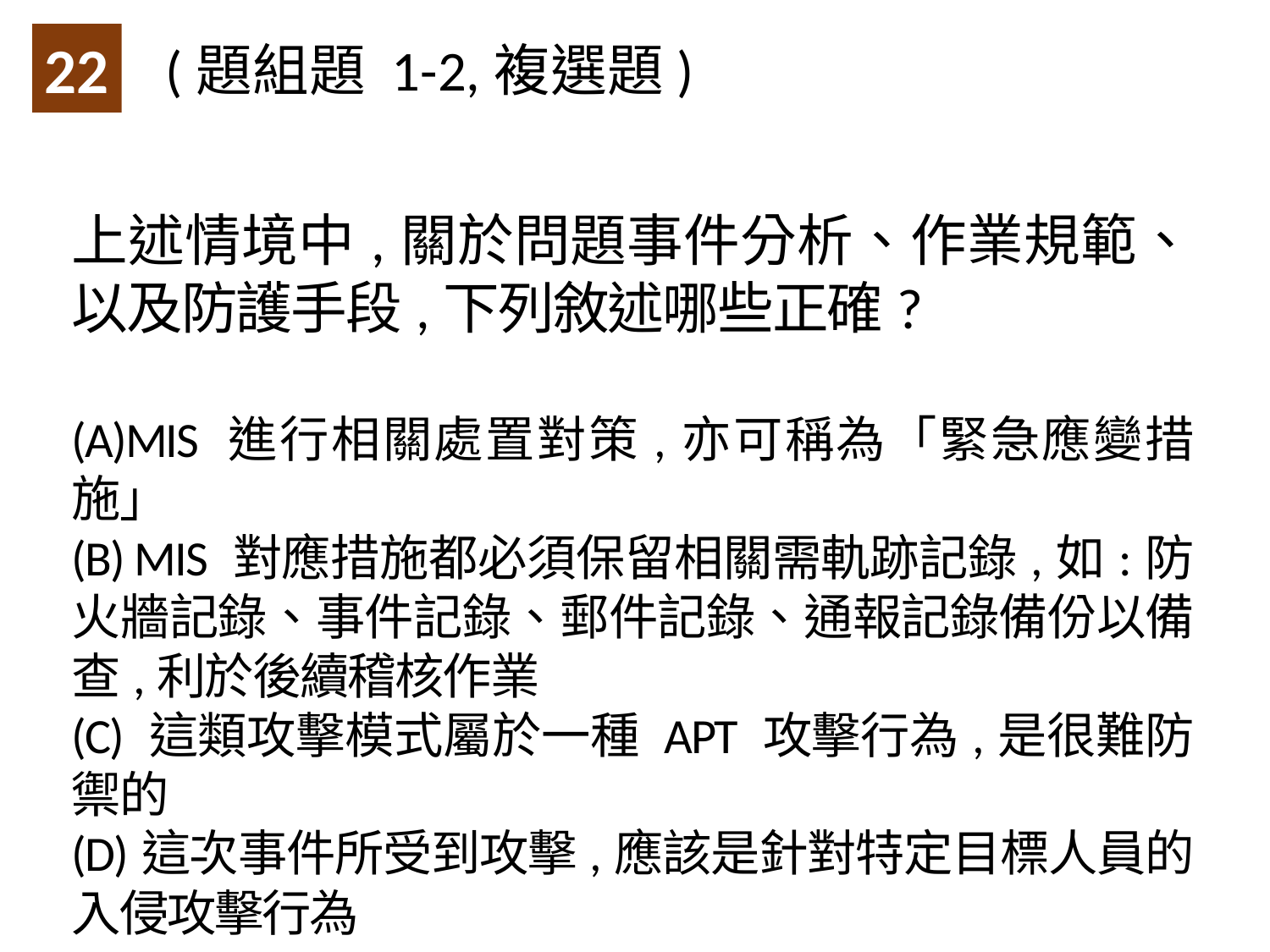

22
(題組題 1-2,複選題)
上述情境中,關於問題事件分析、作業規範、以及防護手段,下列敘述哪些正確?

(A)MIS 進行相關處置對策,亦可稱為「緊急應變措施」
(B) MIS 對應措施都必須保留相關需軌跡記錄,如:防火牆記錄、事件記錄、郵件記錄、通報記錄備份以備查,利於後續稽核作業
(C) 這類攻擊模式屬於一種 APT 攻擊行為,是很難防禦的
(D)這次事件所受到攻擊,應該是針對特定目標人員的入侵攻擊行為